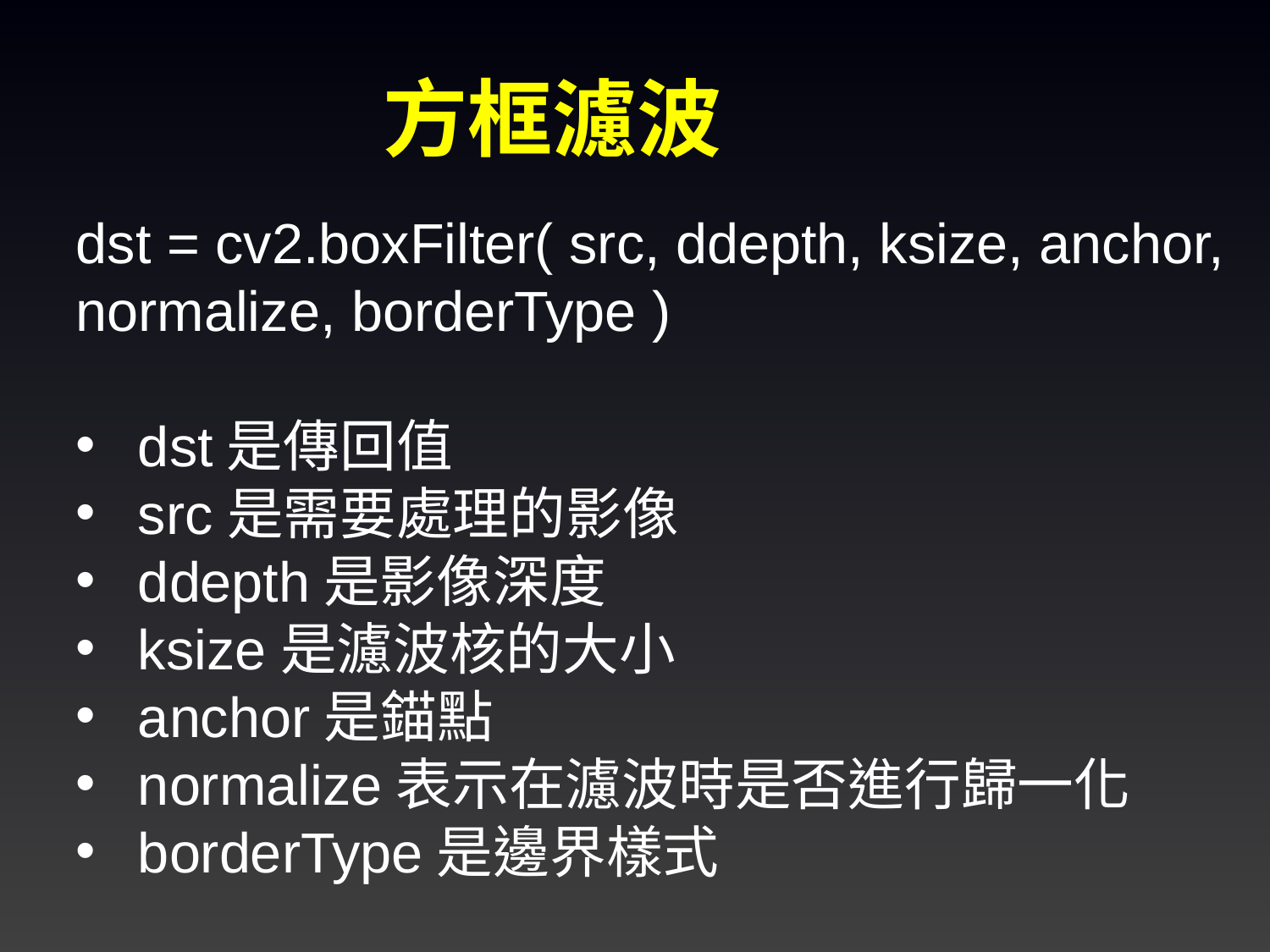

方框濾波
dst = cv2.boxFilter( src, ddepth, ksize, anchor, normalize, borderType )

dst是傳回值
src是需要處理的影像
ddepth是影像深度
ksize是濾波核的大小
anchor是錨點
normalize表示在濾波時是否進行歸一化
borderType是邊界樣式